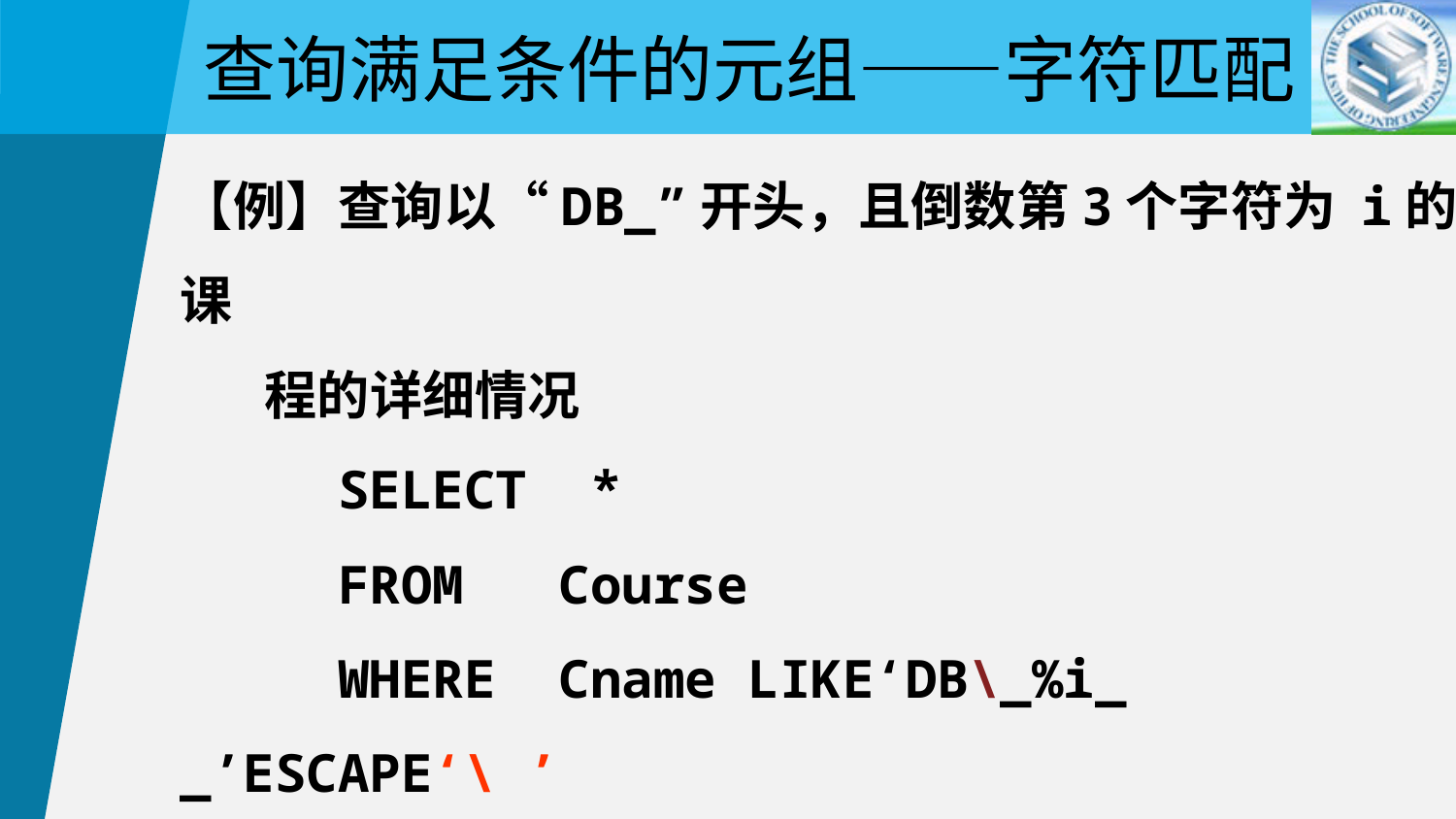

查询满足条件的元组——字符匹配
【例】查询以“DB_”开头，且倒数第3个字符为 i的课
      程的详细情况
     SELECT  *
     FROM   Course
     WHERE  Cname LIKE‘DB\_%i_ _’ESCAPE‘\ ’
ESCAPE ‘＼’表示 ＼ 为换码字符